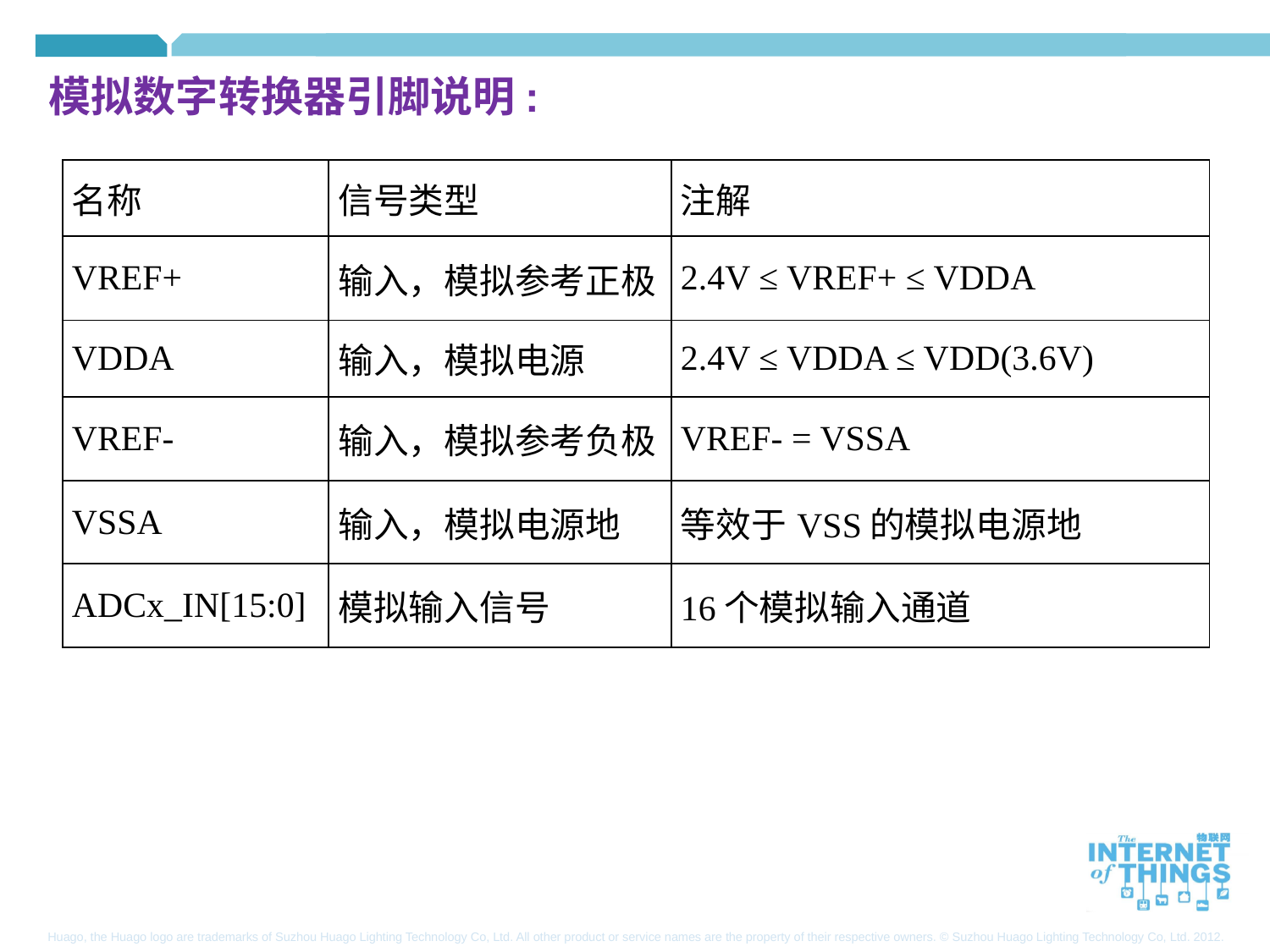

模拟数字转换器引脚说明:
| 名称 | 信号类型 | 注解 |
| --- | --- | --- |
| VREF+ | 输入，模拟参考正极 | 2.4V ≤ VREF+ ≤ VDDA |
| VDDA | 输入，模拟电源 | 2.4V ≤ VDDA ≤ VDD(3.6V) |
| VREF- | 输入，模拟参考负极 | VREF- = VSSA |
| VSSA | 输入，模拟电源地 | 等效于VSS的模拟电源地 |
| ADCx\_IN[15:0] | 模拟输入信号 | 16个模拟输入通道 |